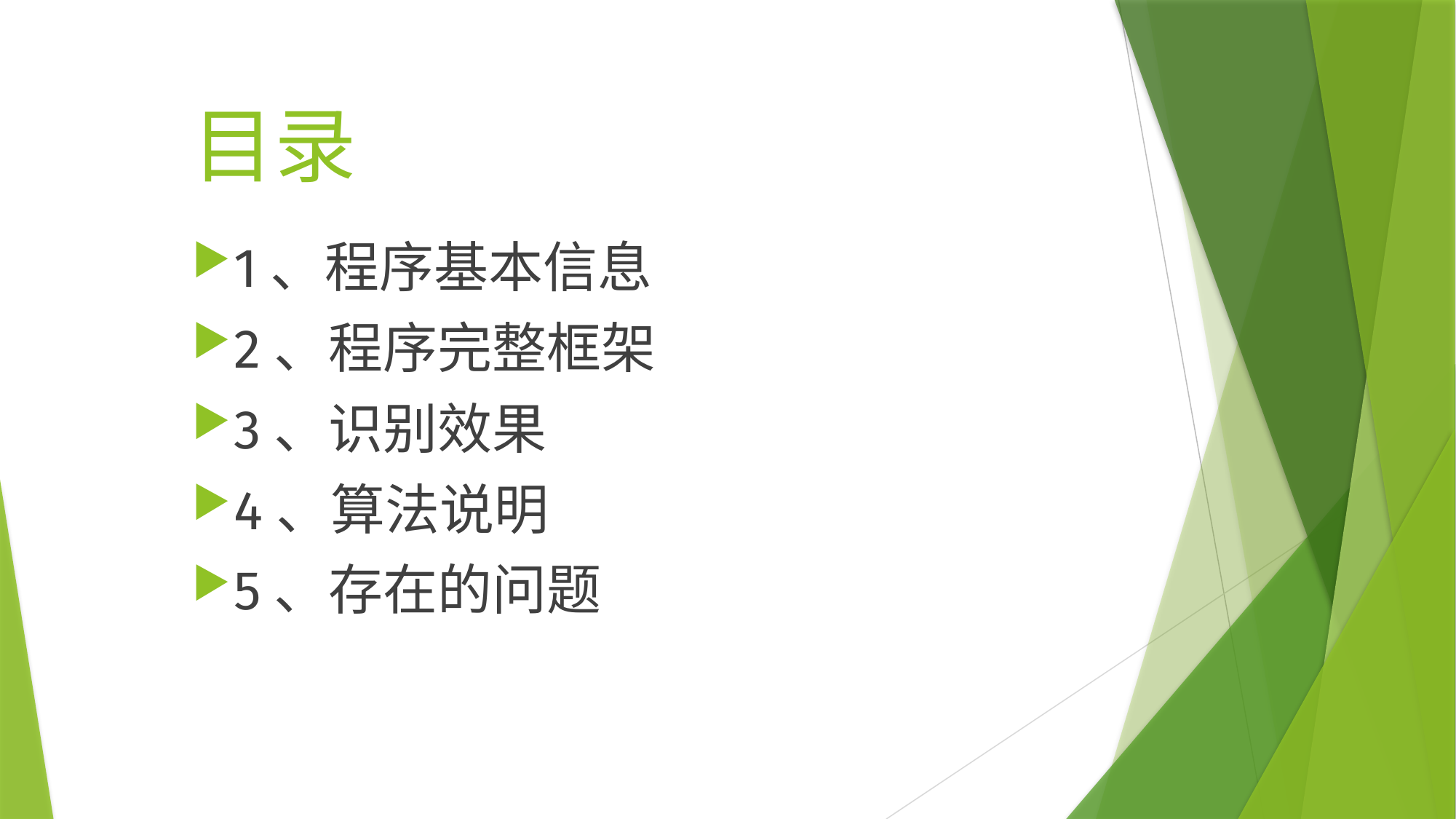

# 目录
1、程序基本信息
2、程序完整框架
3、识别效果
4、算法说明
5、存在的问题